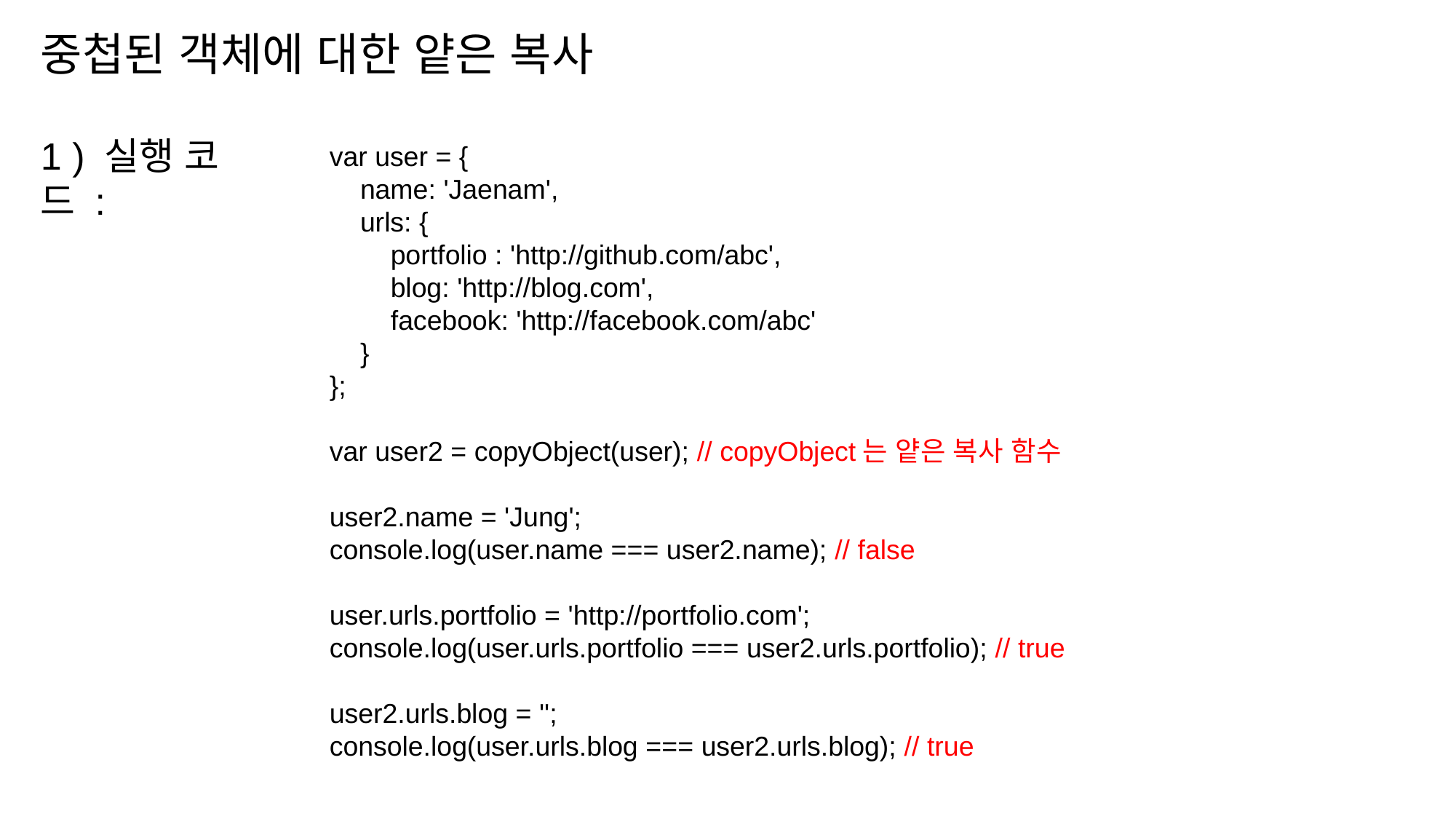

중첩된 객체에 대한 얕은 복사
1 ) 실행 코드 :
var user = {
    name: 'Jaenam',
    urls: {
        portfolio : 'http://github.com/abc',
        blog: 'http://blog.com',
        facebook: 'http://facebook.com/abc'
    }
};
var user2 = copyObject(user); // copyObject는 얕은 복사 함수
user2.name = 'Jung';
console.log(user.name === user2.name); // false
user.urls.portfolio = 'http://portfolio.com';
console.log(user.urls.portfolio === user2.urls.portfolio); // true
user2.urls.blog = '';
console.log(user.urls.blog === user2.urls.blog); // true